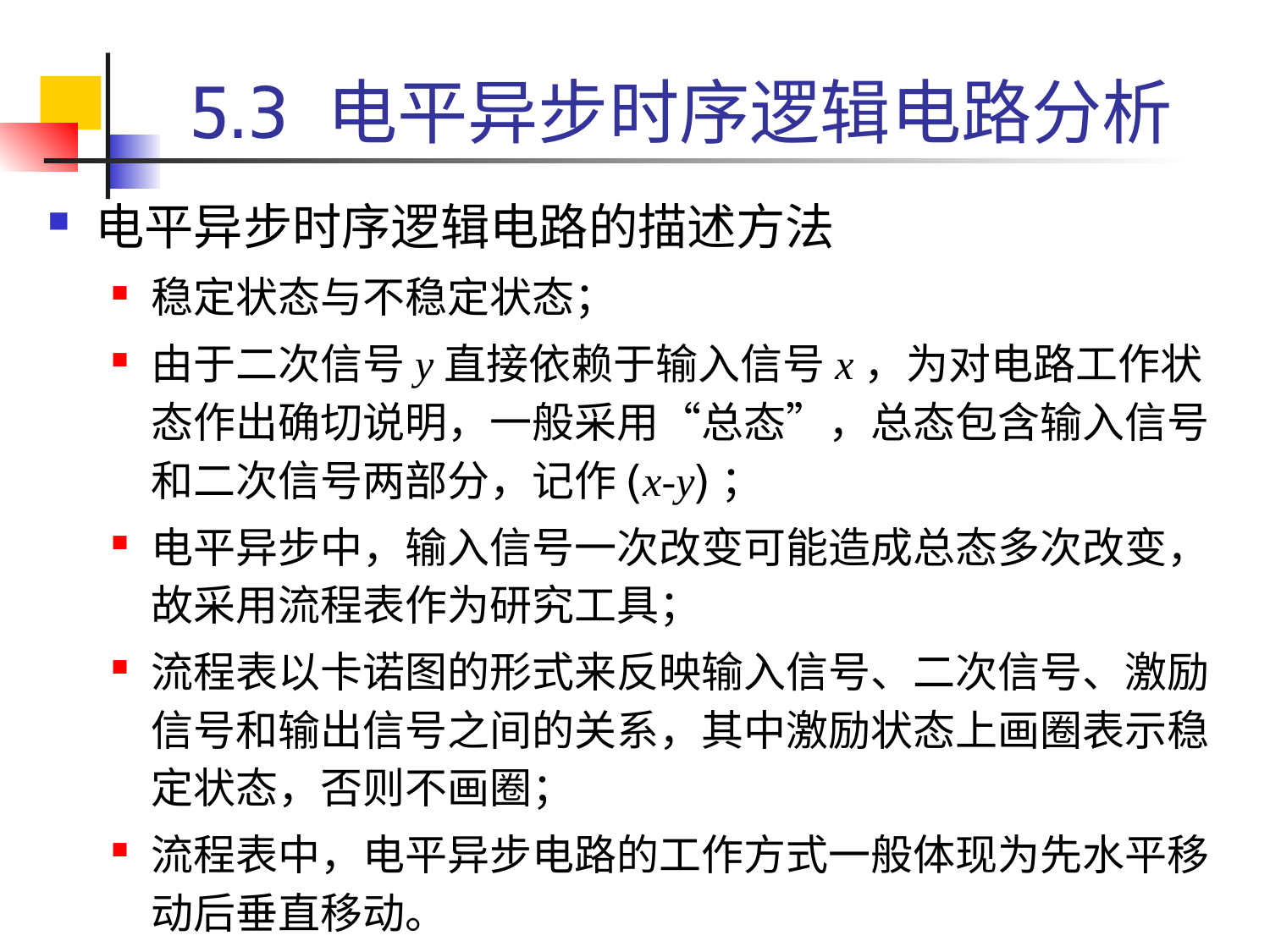

# 5.3 电平异步时序逻辑电路分析
电平异步时序逻辑电路的描述方法
稳定状态与不稳定状态；
由于二次信号y直接依赖于输入信号x，为对电路工作状态作出确切说明，一般采用“总态”，总态包含输入信号和二次信号两部分，记作(x-y)；
电平异步中，输入信号一次改变可能造成总态多次改变，故采用流程表作为研究工具；
流程表以卡诺图的形式来反映输入信号、二次信号、激励信号和输出信号之间的关系，其中激励状态上画圈表示稳定状态，否则不画圈；
流程表中，电平异步电路的工作方式一般体现为先水平移动后垂直移动。